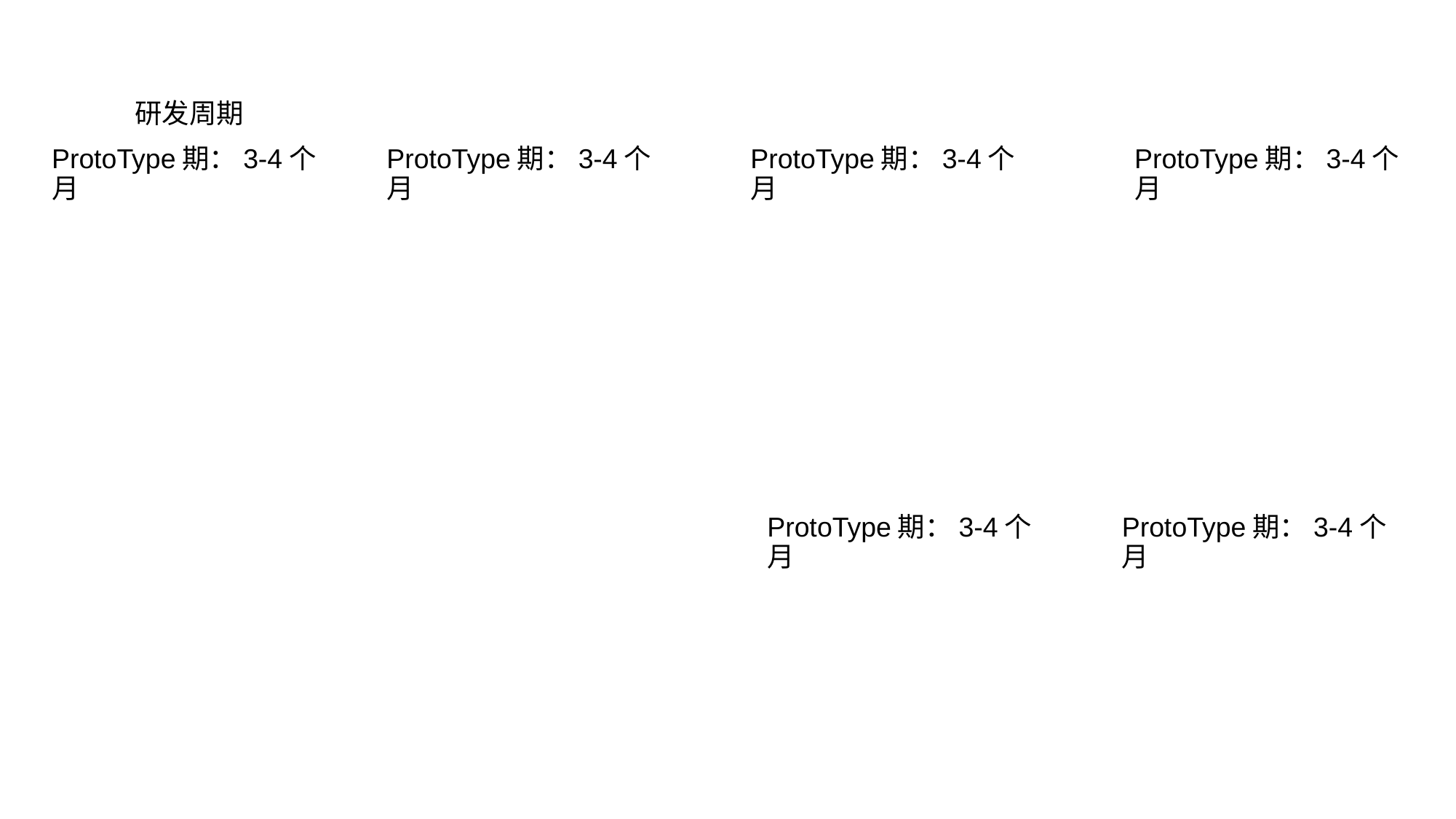

# 研发周期
ProtoType期：3-4个月
ProtoType期：3-4个月
ProtoType期：3-4个月
ProtoType期：3-4个月
ProtoType期：3-4个月
ProtoType期：3-4个月